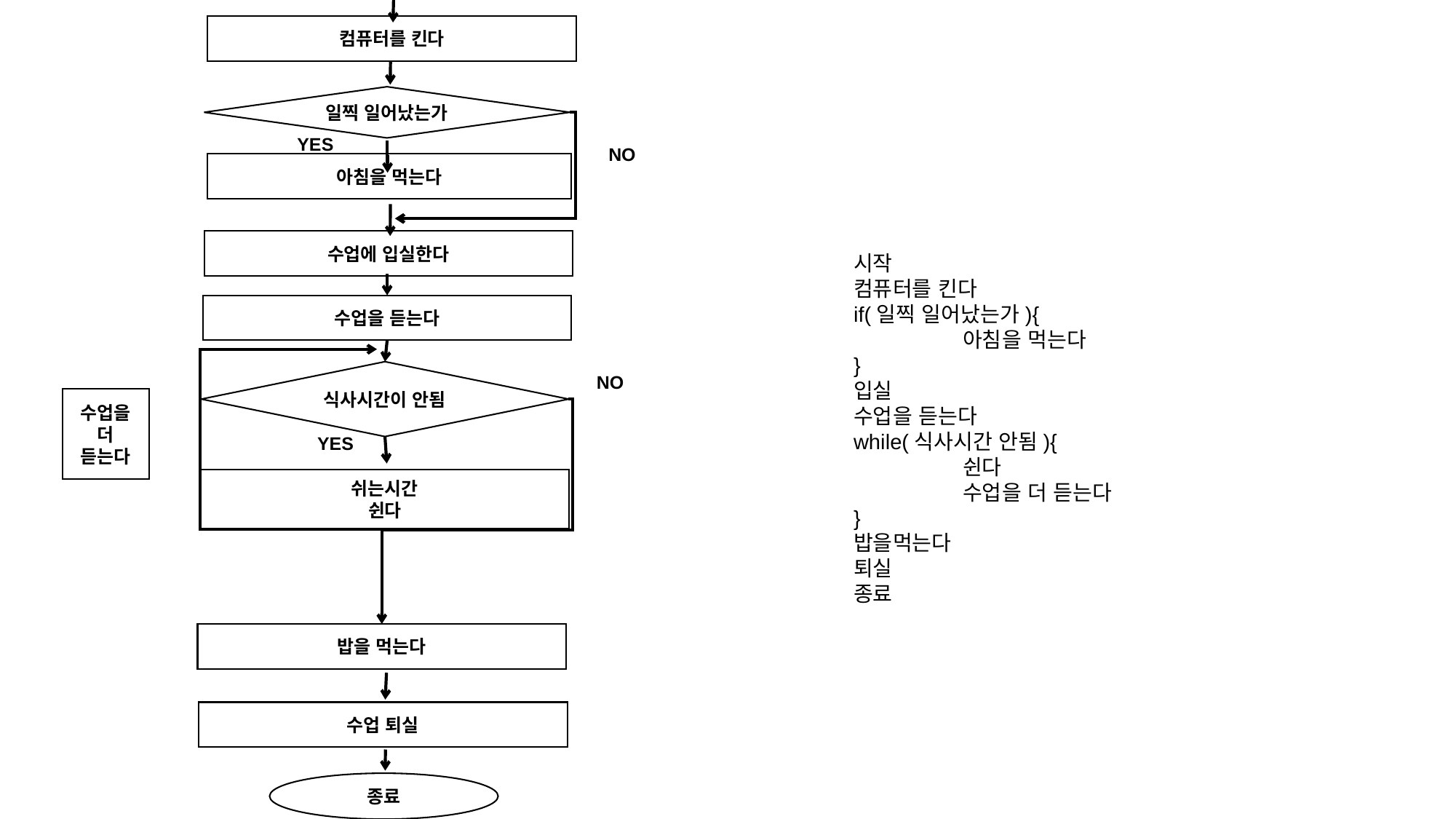

시작
컴퓨터를 킨다
일찍 일어났는가
YES
NO
아침을 먹는다
수업에 입실한다
시작
컴퓨터를 킨다
if(일찍 일어났는가){
	아침을 먹는다
}
입실
수업을 듣는다
while(식사시간 안됨){
	쉰다
	수업을 더 듣는다
}
밥을먹는다
퇴실
종료
수업을 듣는다
식사시간이 안됨
NO
수업을
더 듣는다
YES
쉬는시간
쉰다
밥을 먹는다
수업 퇴실
종료